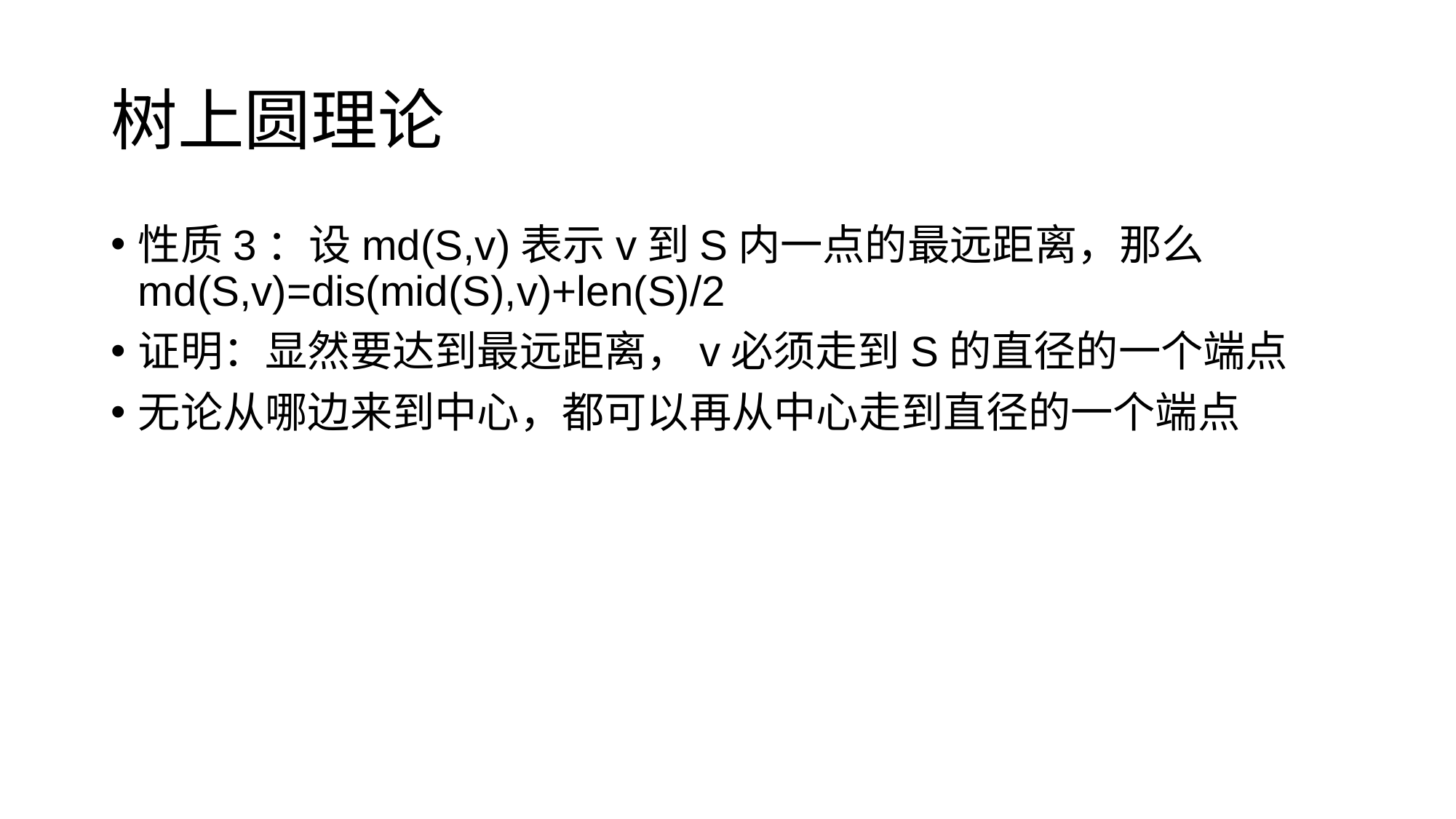

# 树上圆理论
性质3：设md(S,v)表示v到S内一点的最远距离，那么md(S,v)=dis(mid(S),v)+len(S)/2
证明：显然要达到最远距离，v必须走到S的直径的一个端点
无论从哪边来到中心，都可以再从中心走到直径的一个端点